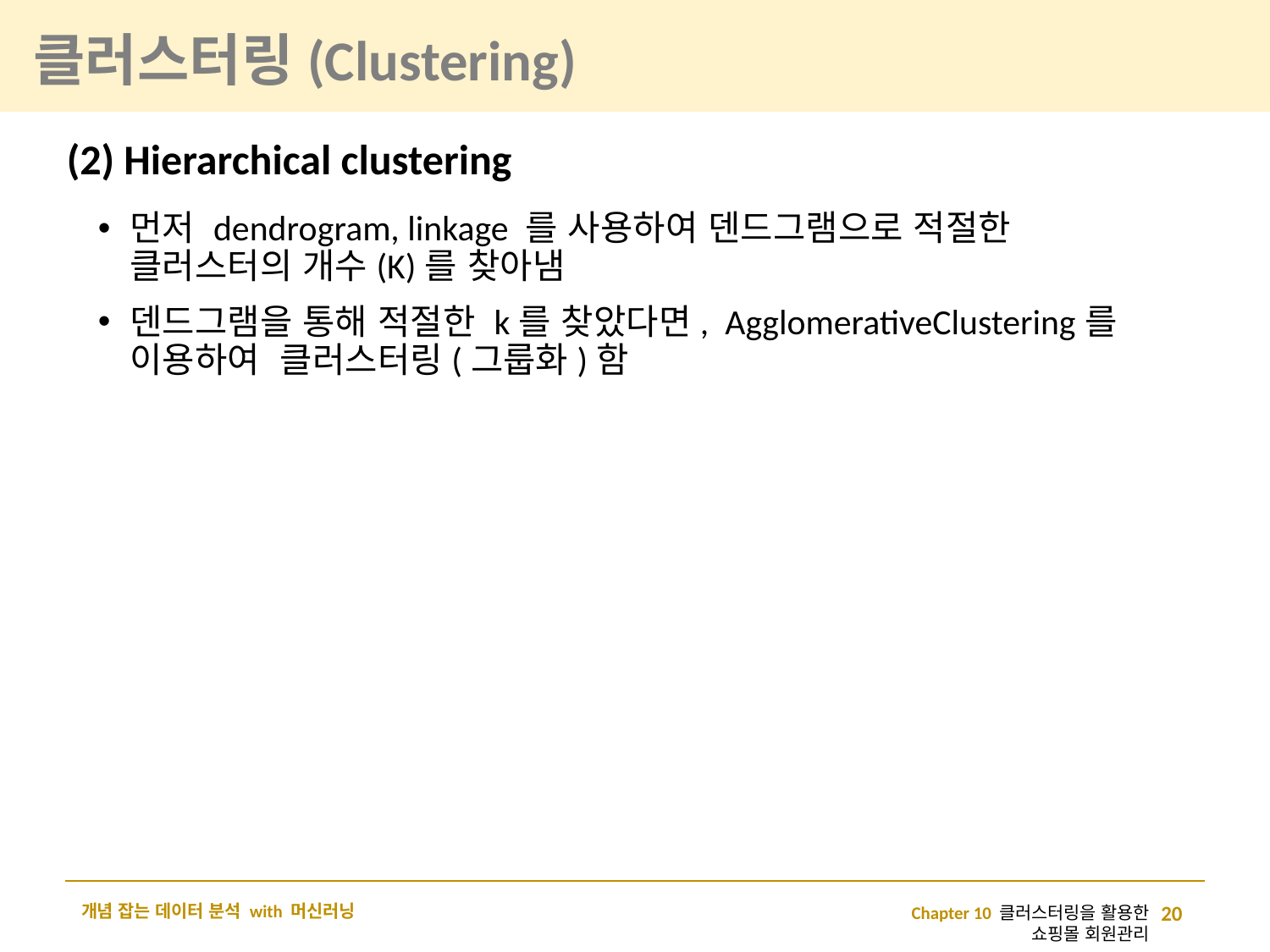

# 클러스터링(Clustering)
(2) Hierarchical clustering
먼저 dendrogram, linkage 를 사용하여 덴드그램으로 적절한 클러스터의 개수(K)를 찾아냄
덴드그램을 통해 적절한 k를 찾았다면,  AgglomerativeClustering를 이용하여  클러스터링(그룹화)함